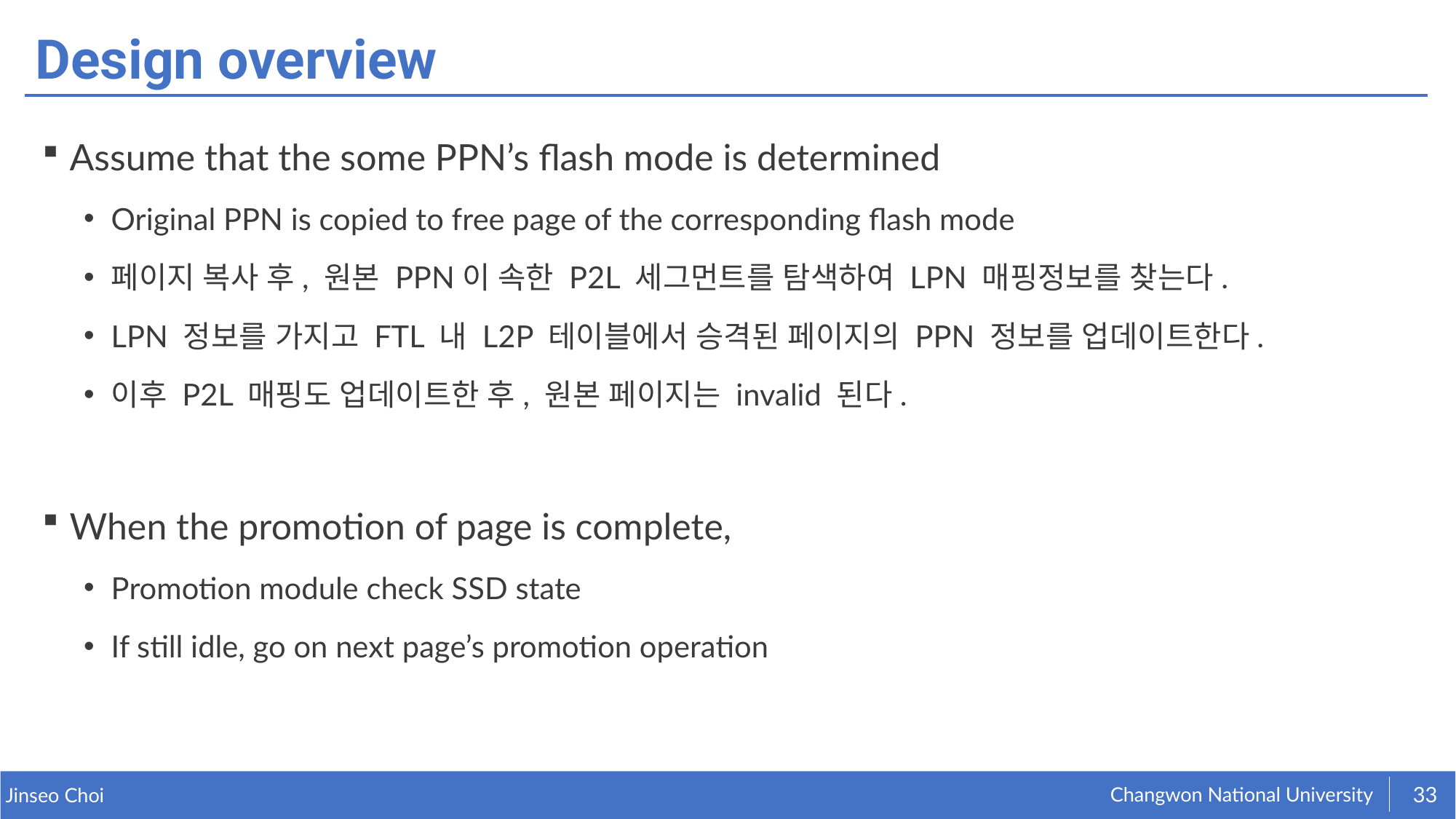

# Design overview
Assume that the some PPN’s flash mode is determined
Original PPN is copied to free page of the corresponding flash mode
페이지 복사 후, 원본 PPN이 속한 P2L 세그먼트를 탐색하여 LPN 매핑정보를 찾는다.
LPN 정보를 가지고 FTL 내 L2P 테이블에서 승격된 페이지의 PPN 정보를 업데이트한다.
이후 P2L 매핑도 업데이트한 후, 원본 페이지는 invalid 된다.

When the promotion of page is complete,
Promotion module check SSD state
If still idle, go on next page’s promotion operation

33